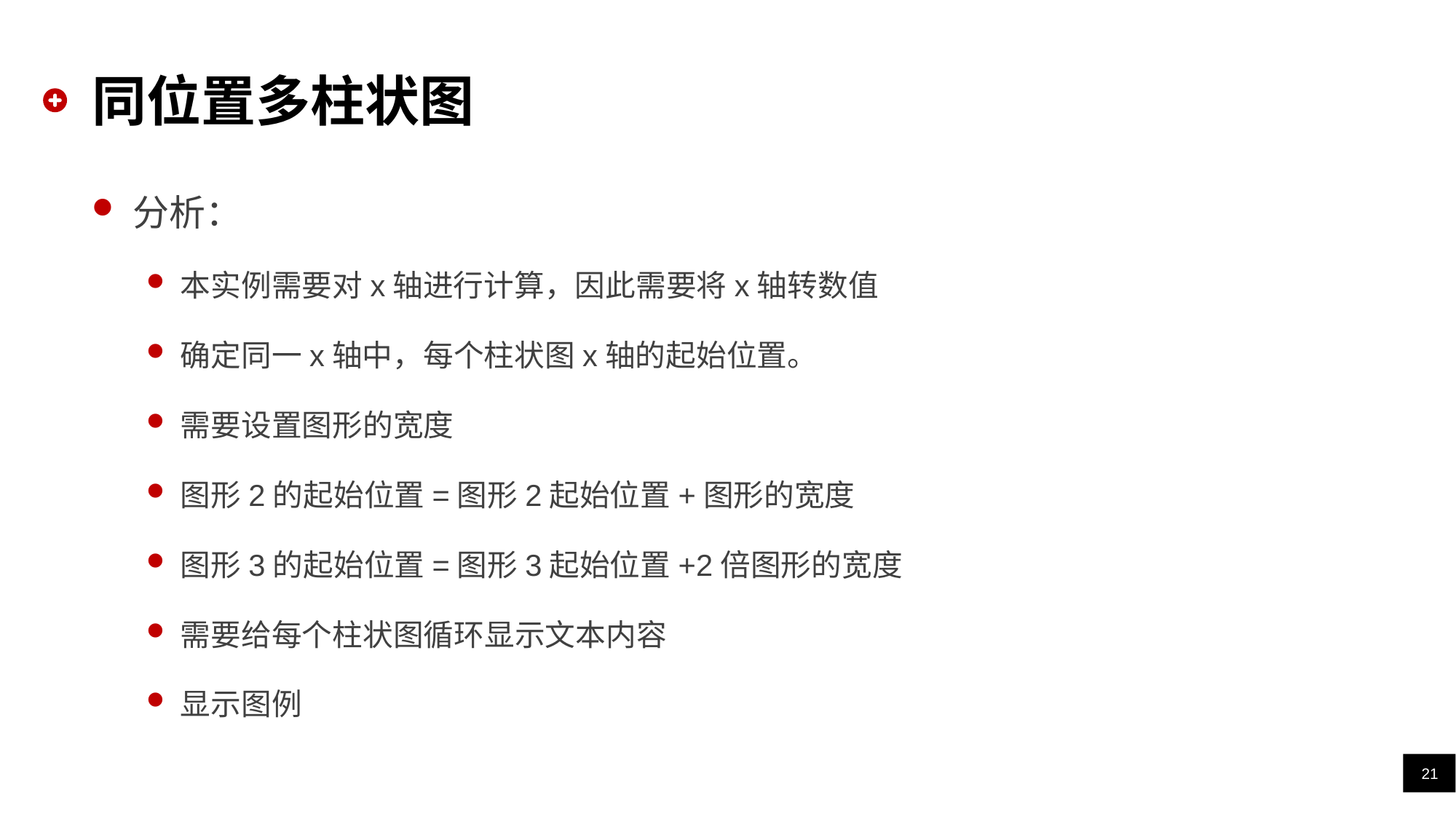

# 同位置多柱状图
分析：
本实例需要对x轴进行计算，因此需要将x轴转数值
确定同一x轴中，每个柱状图x轴的起始位置。
需要设置图形的宽度
图形2的起始位置=图形2起始位置+图形的宽度
图形3的起始位置=图形3起始位置+2倍图形的宽度
需要给每个柱状图循环显示文本内容
显示图例